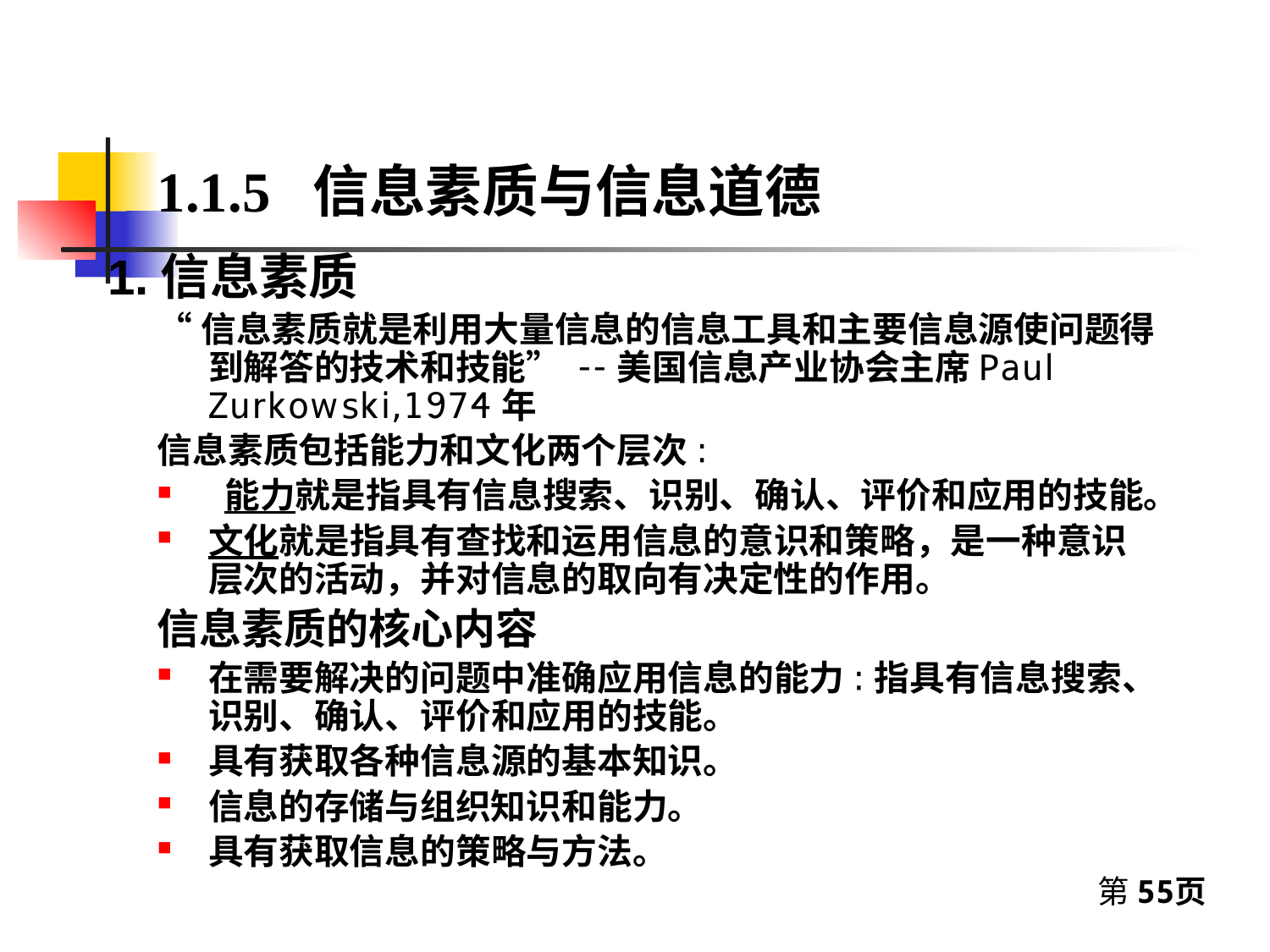

1.1.5  信息素质与信息道德
1.信息素质
“信息素质就是利用大量信息的信息工具和主要信息源使问题得到解答的技术和技能” --美国信息产业协会主席Paul Zurkowski,1974年
信息素质包括能力和文化两个层次:
 能力就是指具有信息搜索、识别、确认、评价和应用的技能。
文化就是指具有查找和运用信息的意识和策略，是一种意识层次的活动，并对信息的取向有决定性的作用。
信息素质的核心内容
在需要解决的问题中准确应用信息的能力:指具有信息搜索、识别、确认、评价和应用的技能。
具有获取各种信息源的基本知识。
信息的存储与组织知识和能力。
具有获取信息的策略与方法。